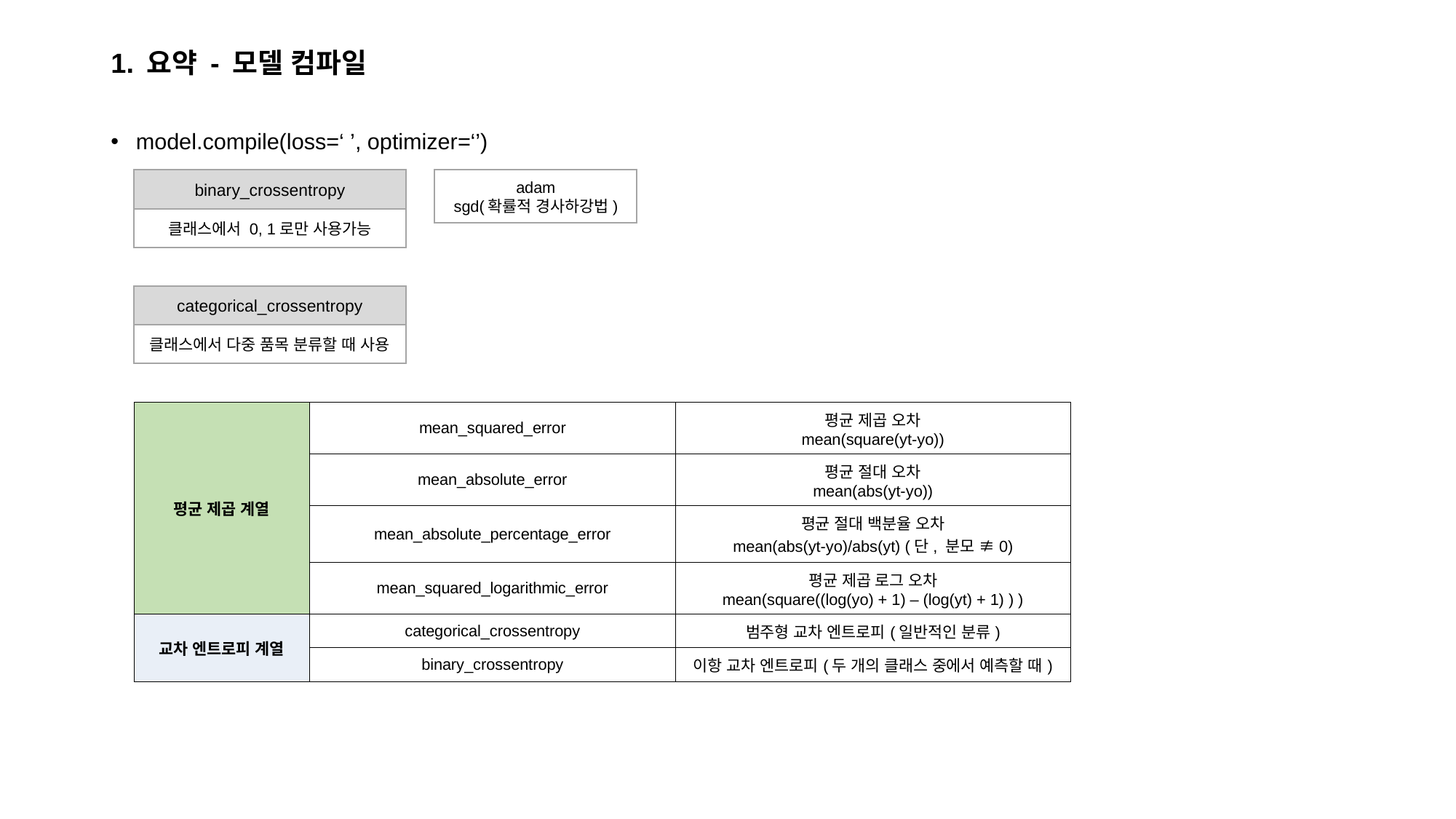

# 1. 요약 - 모델 컴파일
model.compile(loss=‘ ’, optimizer=‘’)
binary_crossentropy
adam
sgd(확률적 경사하강법)
클래스에서 0, 1로만 사용가능
categorical_crossentropy
클래스에서 다중 품목 분류할 때 사용
| 평균 제곱 계열 | mean\_squared\_error | 평균 제곱 오차 mean(square(yt-yo)) |
| --- | --- | --- |
|  | mean\_absolute\_error | 평균 절대 오차 mean(abs(yt-yo)) |
|  | mean\_absolute\_percentage\_error | 평균 절대 백분율 오차 mean(abs(yt-yo)/abs(yt) (단, 분모 ≢0) |
|  | mean\_squared\_logarithmic\_error | 평균 제곱 로그 오차 mean(square((log(yo) + 1) – (log(yt) + 1) ) ) |
| 교차 엔트로피 계열 | categorical\_crossentropy | 범주형 교차 엔트로피(일반적인 분류) |
|  | binary\_crossentropy | 이항 교차 엔트로피(두 개의 클래스 중에서 예측할 때) |